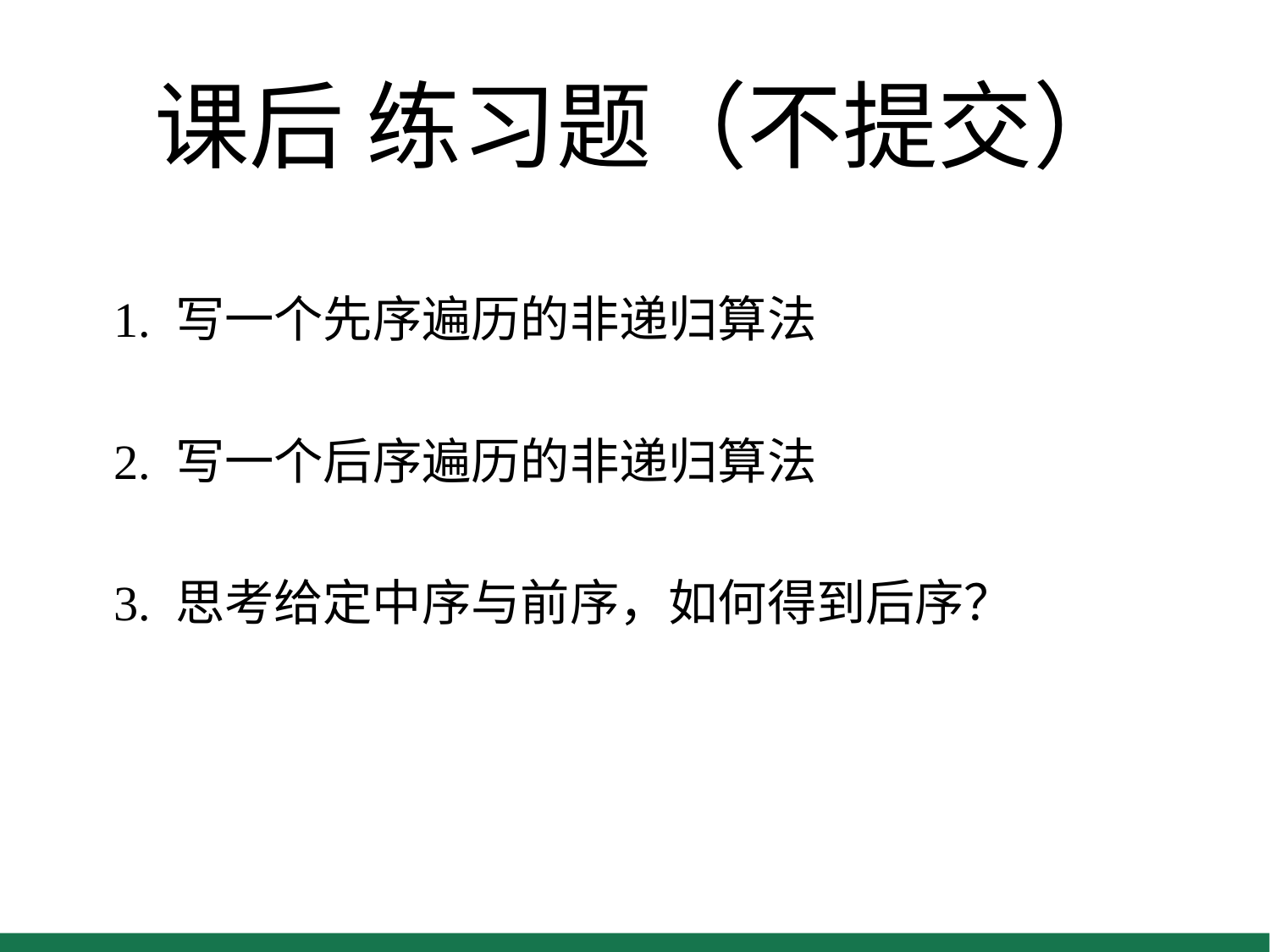

# 课后 练习题（不提交）
1. 写一个先序遍历的非递归算法

2. 写一个后序遍历的非递归算法

3. 思考给定中序与前序，如何得到后序？